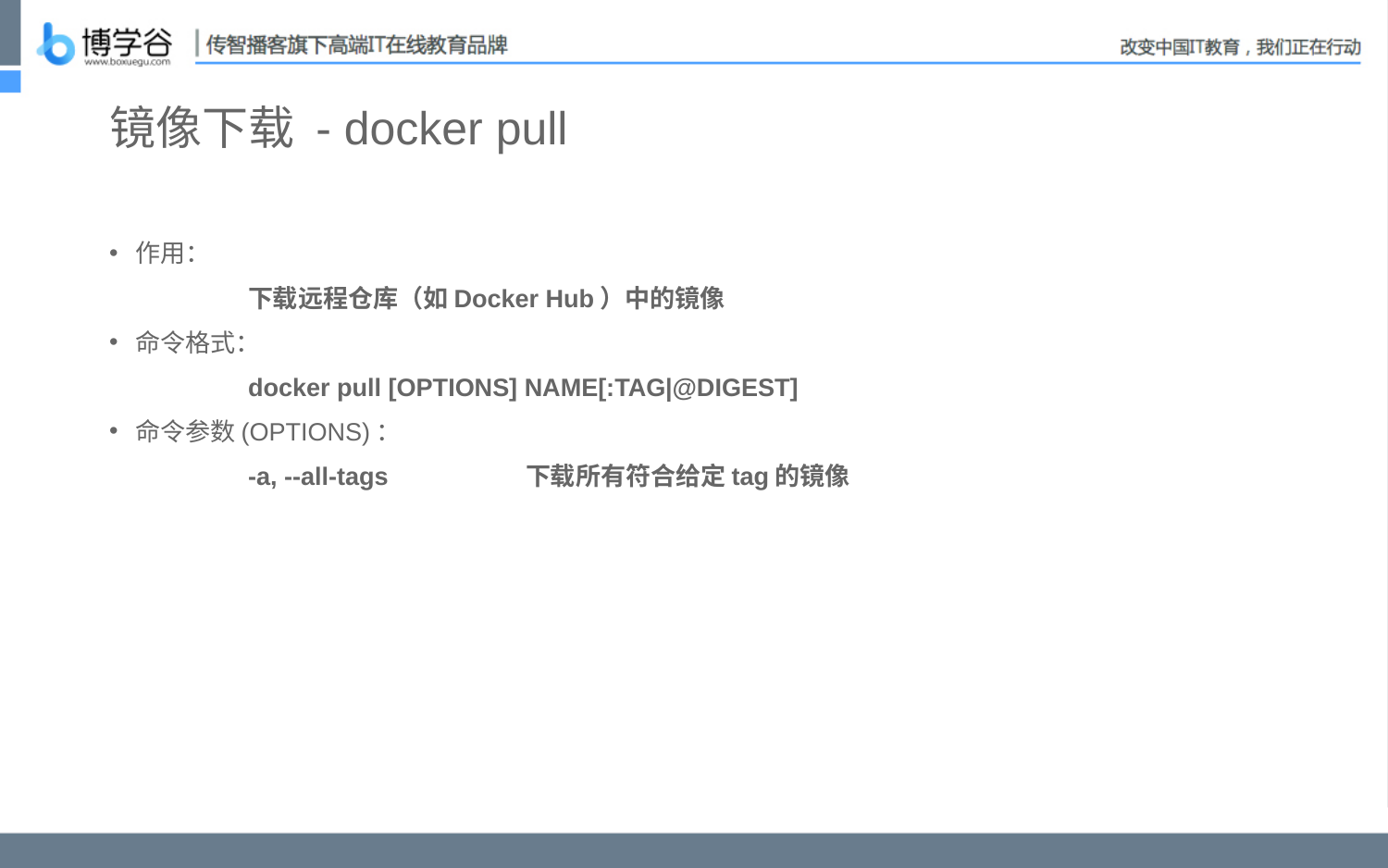

# 镜像下载 - docker pull
作用：
	下载远程仓库（如Docker Hub）中的镜像
命令格式：
	docker pull [OPTIONS] NAME[:TAG|@DIGEST]
命令参数(OPTIONS)：
	-a, --all-tags               	下载所有符合给定tag的镜像